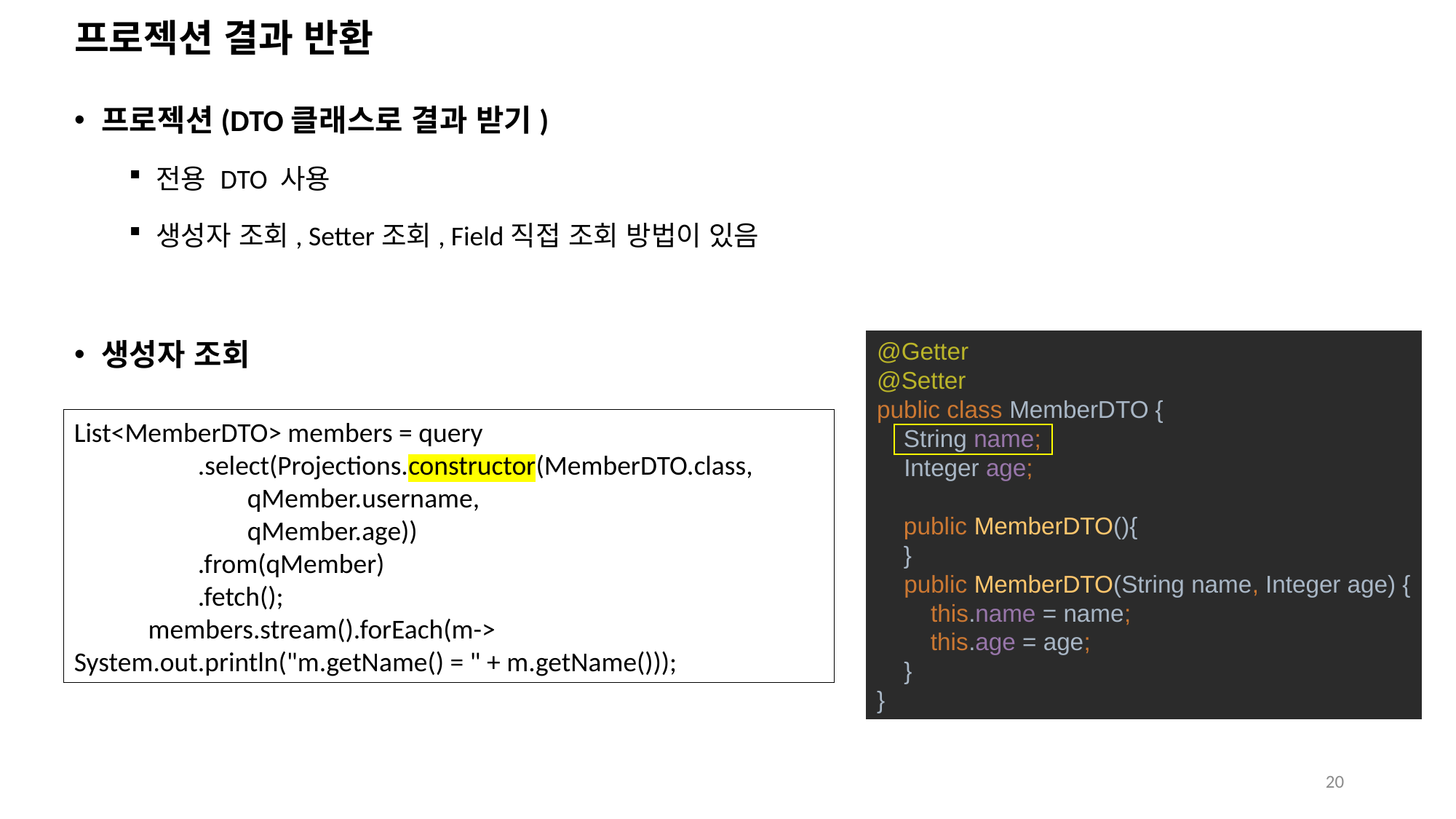

# 프로젝션 결과 반환
프로젝션(DTO클래스로 결과 받기)
전용 DTO 사용
생성자 조회, Setter조회, Field직접 조회 방법이 있음

생성자 조회

@Getter
@Setter
public class MemberDTO {
    String name;
    Integer age;
    public MemberDTO(){
    }
    public MemberDTO(String name, Integer age) {
        this.name = name;
        this.age = age;
    }
}

List<MemberDTO> members = query
                    .select(Projections.constructor(MemberDTO.class,
                            qMember.username,
                            qMember.age))
                    .from(qMember)
                    .fetch();
            members.stream().forEach(m-> System.out.println("m.getName() = " + m.getName()));
20